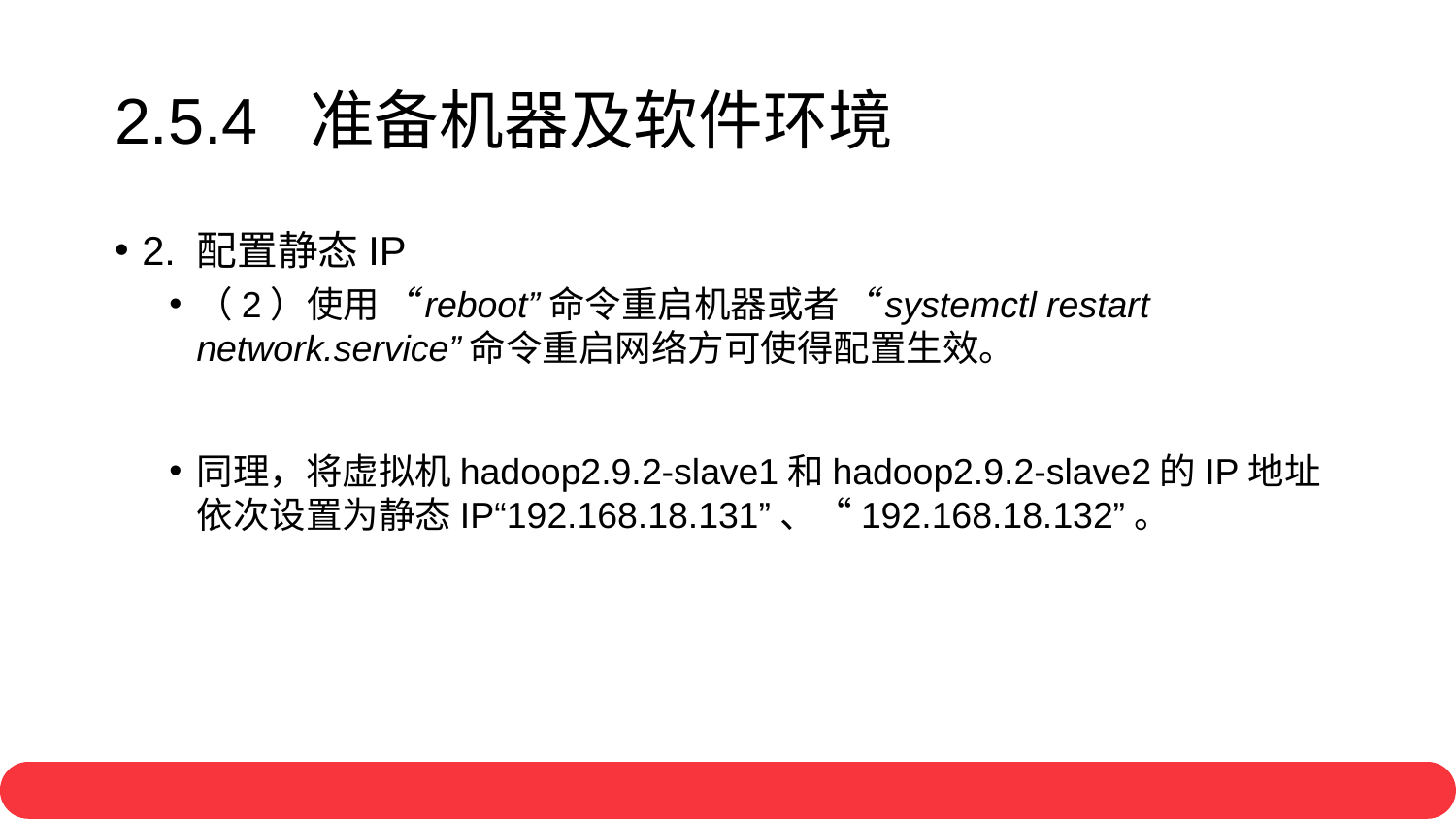

# 2.5.4  准备机器及软件环境
2. 配置静态IP
（2）使用“reboot”命令重启机器或者“systemctl restart network.service”命令重启网络方可使得配置生效。

同理，将虚拟机hadoop2.9.2-slave1和hadoop2.9.2-slave2的IP地址依次设置为静态IP“192.168.18.131”、“192.168.18.132”。